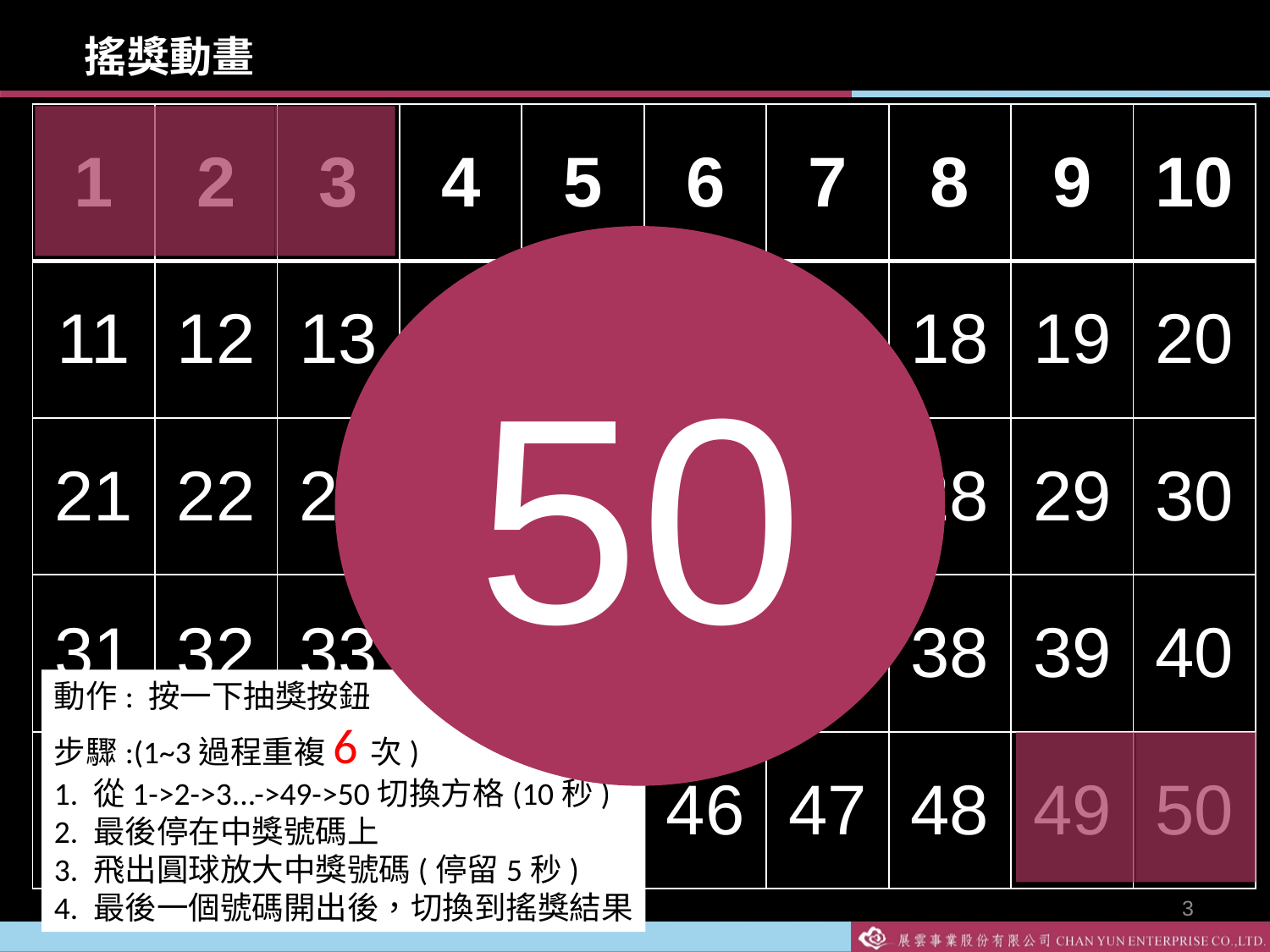

# 搖獎動畫
| 1 | 2 | 3 | 4 | 5 | 6 | 7 | 8 | 9 | 10 |
| --- | --- | --- | --- | --- | --- | --- | --- | --- | --- |
| 11 | 12 | 13 | 14 | 15 | 16 | 17 | 18 | 19 | 20 |
| 21 | 22 | 23 | 24 | 25 | 26 | 27 | 28 | 29 | 30 |
| 31 | 32 | 33 | 34 | 35 | 36 | 37 | 38 | 39 | 40 |
| 41 | 42 | 43 | 44 | 45 | 46 | 47 | 48 | 49 | 50 |

50
動作: 按一下抽獎按鈕
步驟:(1~3過程重複6次)
1. 從1->2->3...->49->50切換方格(10秒)
2. 最後停在中獎號碼上
3. 飛出圓球放大中獎號碼(停留5秒)
4. 最後一個號碼開出後，切換到搖獎結果